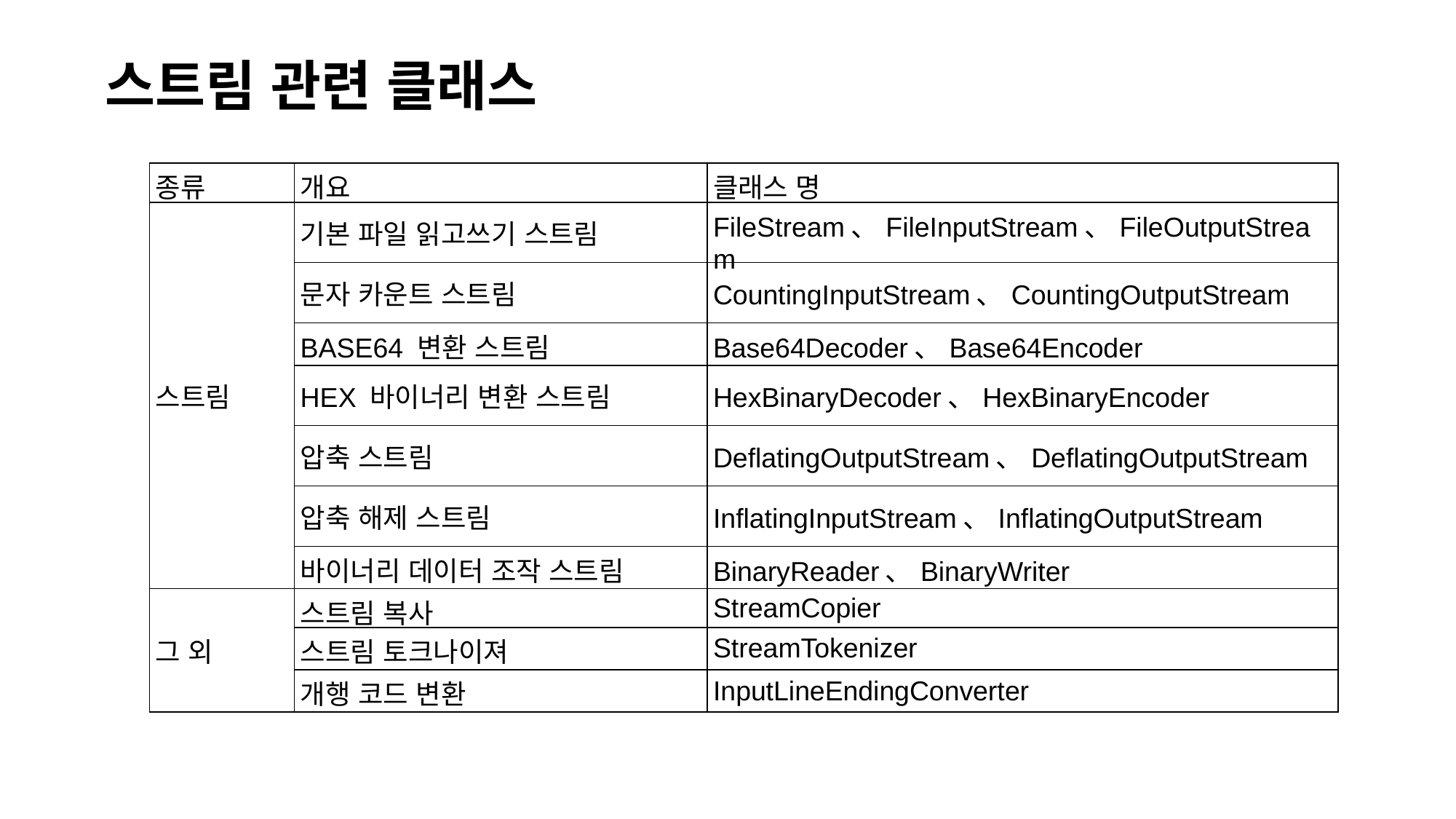

스트림 관련 클래스
| 종류 | 개요 | 클래스 명 |
| --- | --- | --- |
| 스트림 | 기본 파일 읽고쓰기 스트림 | FileStream、FileInputStream、FileOutputStream |
|  | 문자 카운트 스트림 | CountingInputStream、CountingOutputStream |
|  | BASE64 변환 스트림 | Base64Decoder、Base64Encoder |
|  | HEX 바이너리 변환 스트림 | HexBinaryDecoder、HexBinaryEncoder |
|  | 압축 스트림 | DeflatingOutputStream、DeflatingOutputStream |
|  | 압축 해제 스트림 | InflatingInputStream、InflatingOutputStream |
|  | 바이너리 데이터 조작 스트림 | BinaryReader、BinaryWriter |
| 그 외 | 스트림 복사 | StreamCopier |
|  | 스트림 토크나이져 | StreamTokenizer |
|  | 개행 코드 변환 | InputLineEndingConverter |